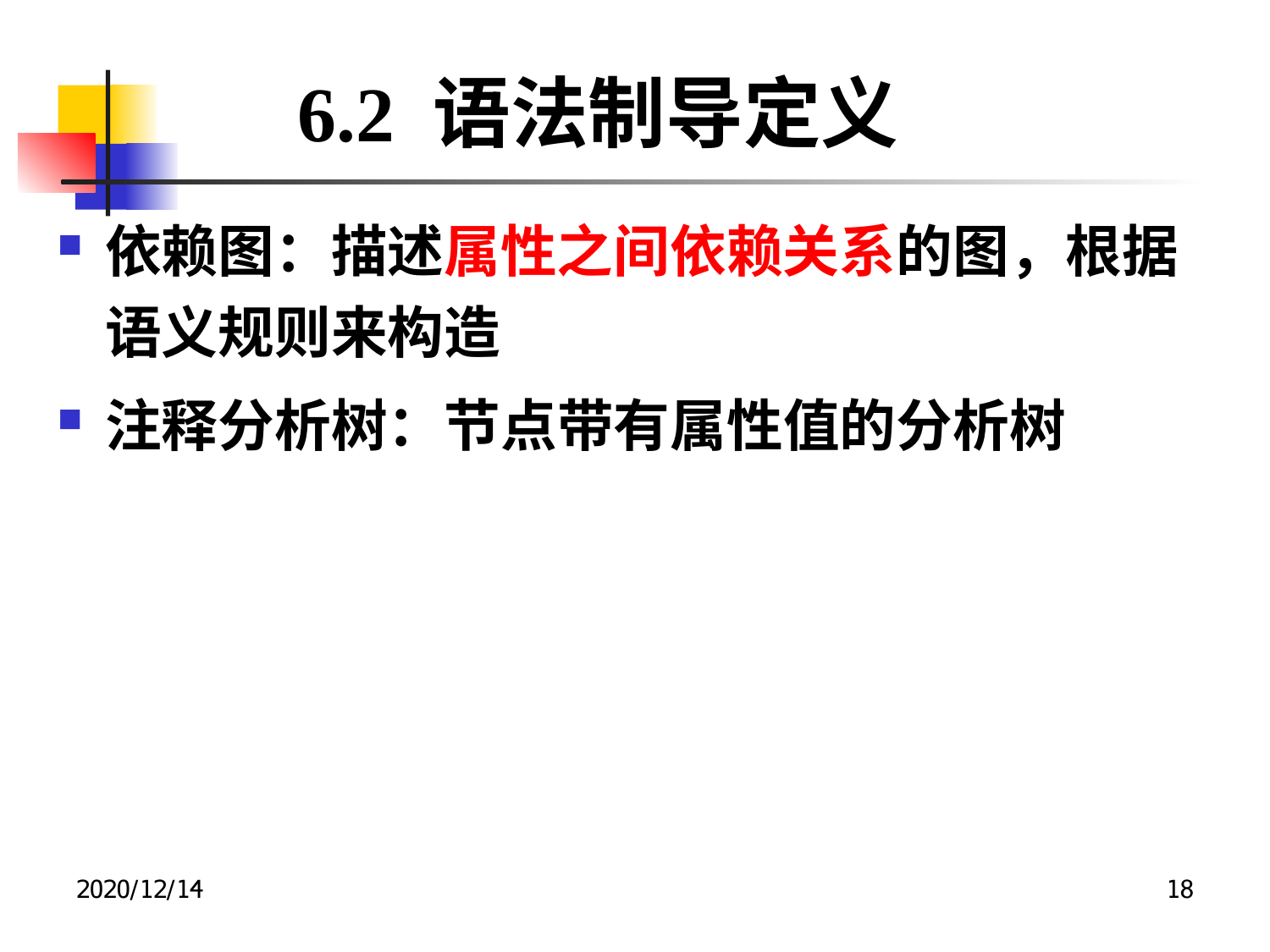

6.2 语法制导定义
依赖图：描述属性之间依赖关系的图，根据语义规则来构造
注释分析树：节点带有属性值的分析树
2020/12/14
18